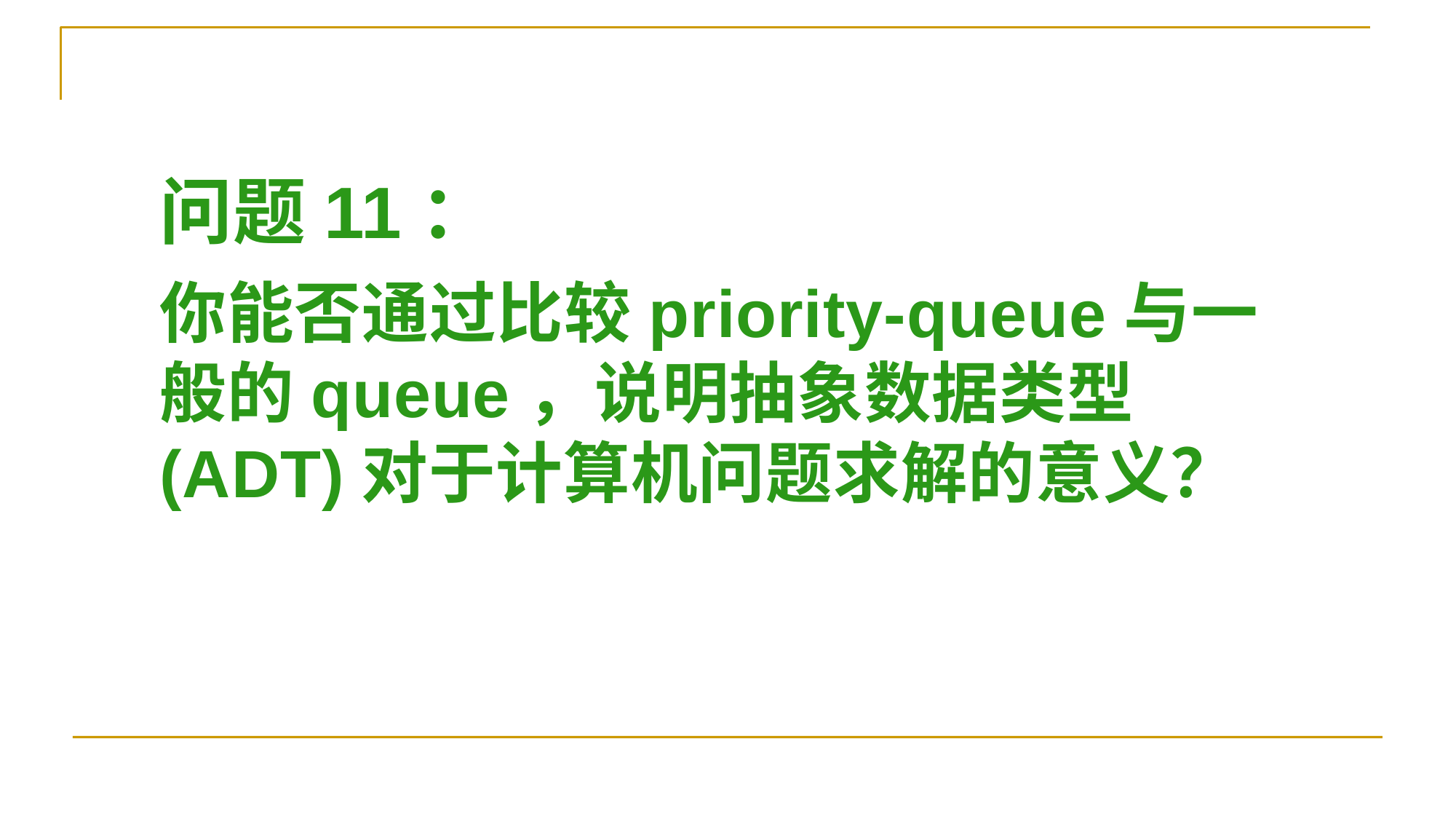

问题11：
你能否通过比较priority-queue与一般的queue，说明抽象数据类型(ADT)对于计算机问题求解的意义？